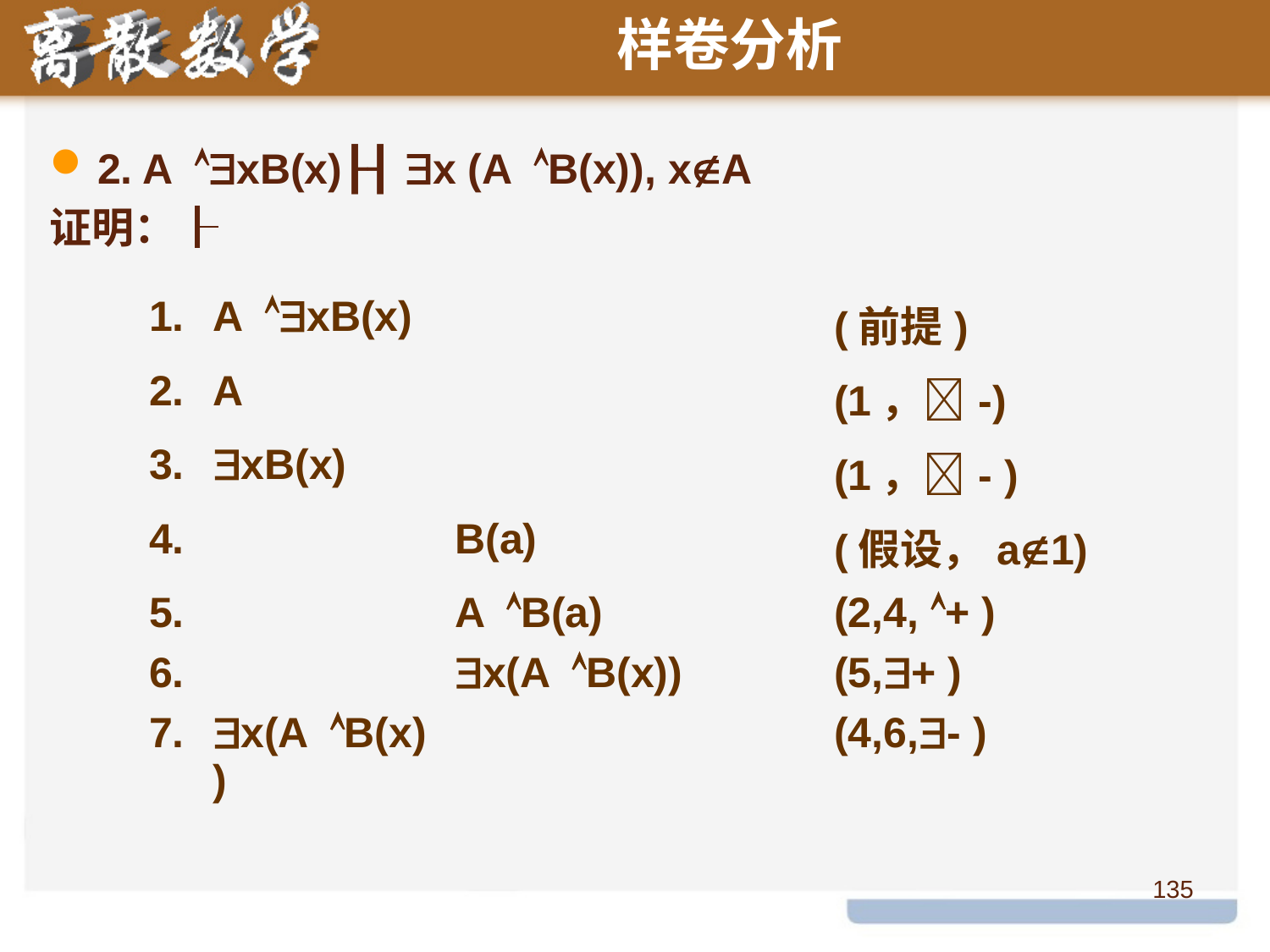

# 样卷分析
2. A ∧∃xB(x)┠┨ ∃x (A ∧B(x)), x∉A
证明：┠

| 1. | A ∧∃xB(x) |  | (前提) |
| --- | --- | --- | --- |
| 2. | A |  | (1，∧-) |
| 3. | ∃xB(x) |  | (1，∧- ) |
| 4. |  | B(a) | (假设，a∉1) |
| 5. |  | A ∧B(a) | (2,4, ∧+ ) |
| 6. |  | ∃x(A ∧B(x)) | (5,∃+ ) |
| 7. | ∃x(A ∧B(x)) |  | (4,6,∃- ) |
135